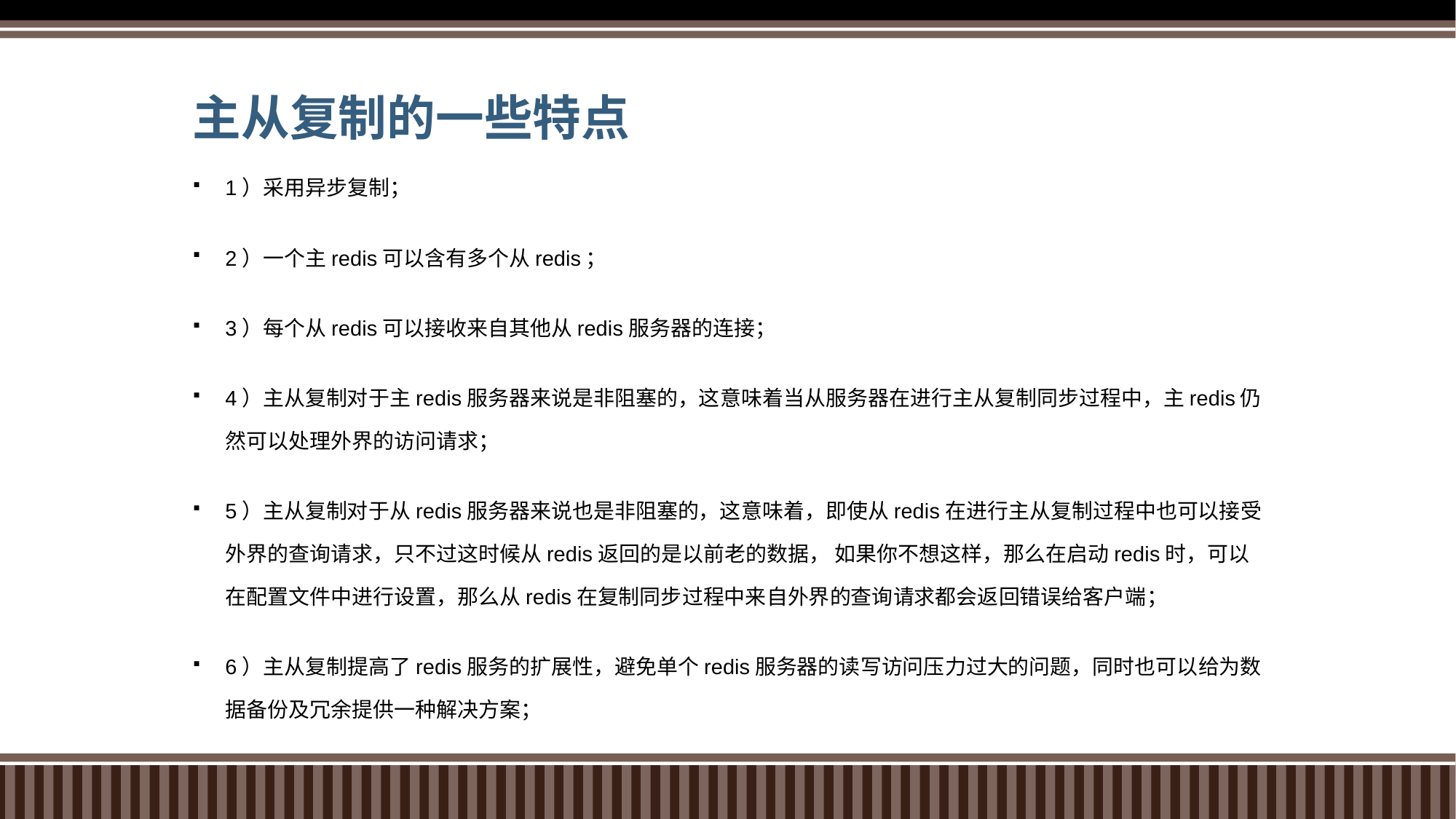

# 主从复制的一些特点
1）采用异步复制；
2）一个主redis可以含有多个从redis；
3）每个从redis可以接收来自其他从redis服务器的连接；
4）主从复制对于主redis服务器来说是非阻塞的，这意味着当从服务器在进行主从复制同步过程中，主redis仍然可以处理外界的访问请求；
5）主从复制对于从redis服务器来说也是非阻塞的，这意味着，即使从redis在进行主从复制过程中也可以接受外界的查询请求，只不过这时候从redis返回的是以前老的数据， 如果你不想这样，那么在启动redis时，可以在配置文件中进行设置，那么从redis在复制同步过程中来自外界的查询请求都会返回错误给客户端；
6）主从复制提高了redis服务的扩展性，避免单个redis服务器的读写访问压力过大的问题，同时也可以给为数据备份及冗余提供一种解决方案；